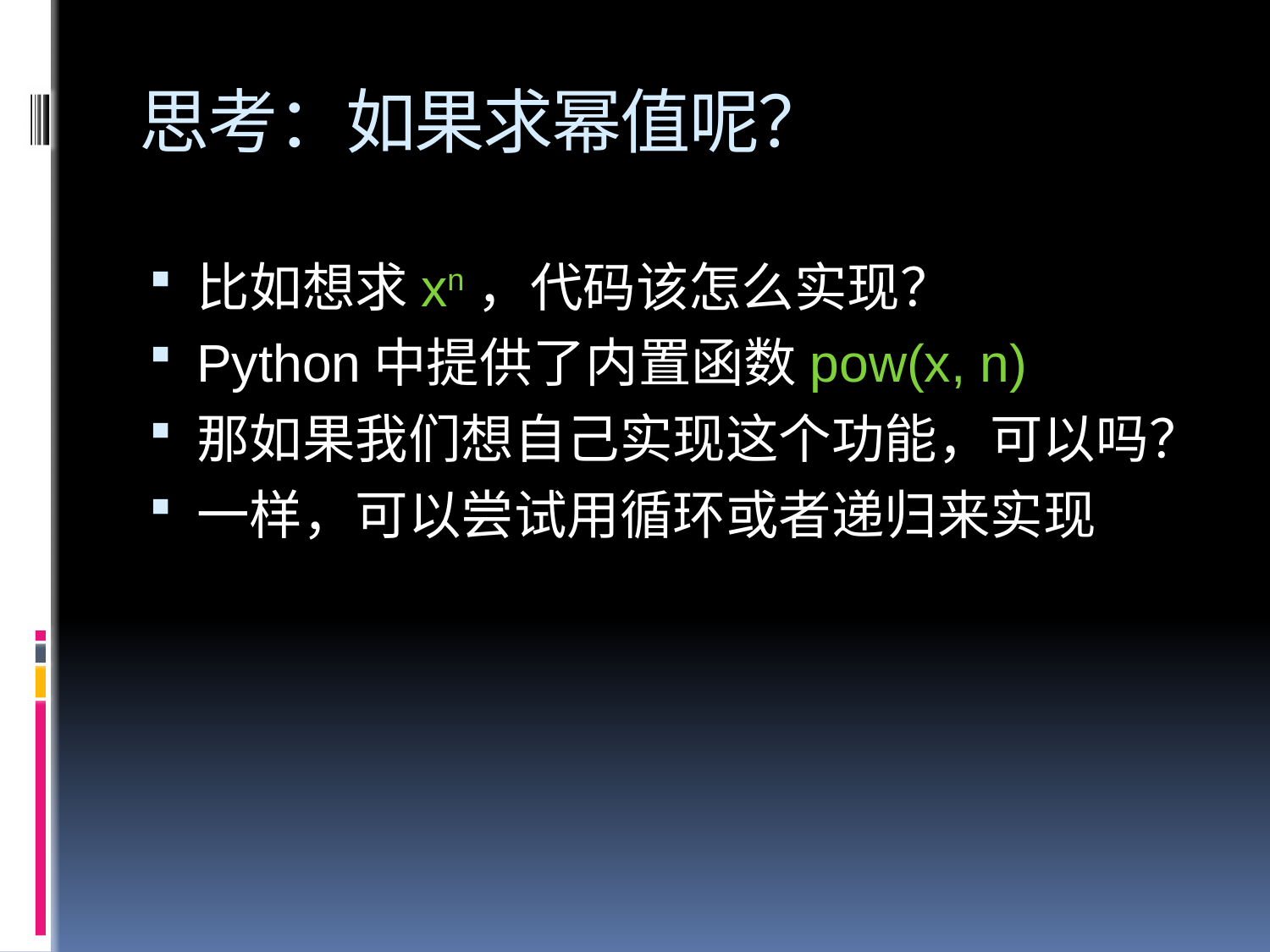

# 思考：如果求幂值呢？
比如想求xn，代码该怎么实现？
Python中提供了内置函数pow(x, n)
那如果我们想自己实现这个功能，可以吗？
一样，可以尝试用循环或者递归来实现